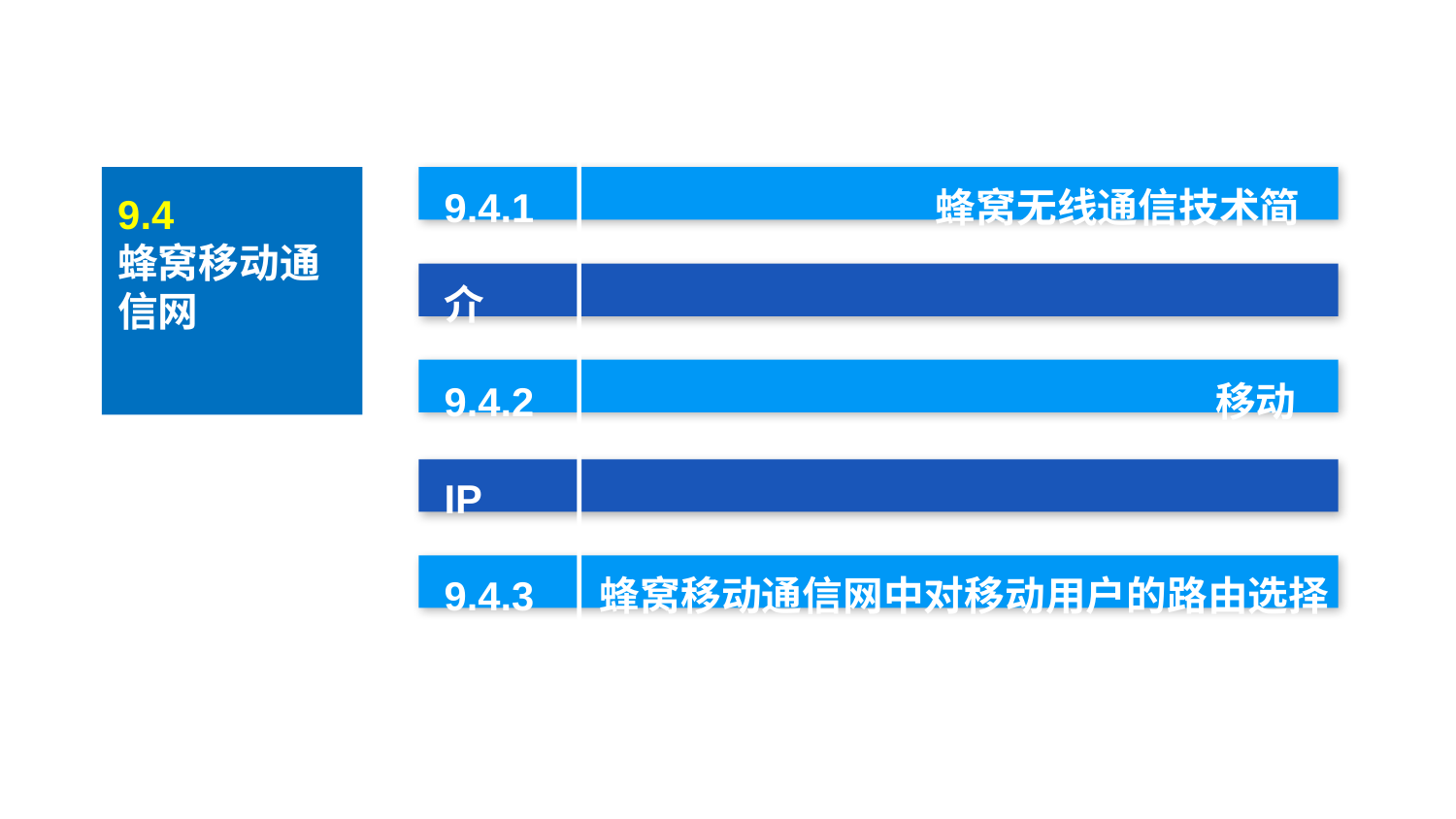

9.4.1  			    蜂窝无线通信技术简介
9.4.2  					   移动IP
9.4.3     蜂窝移动通信网中对移动用户的路由选择
9.4.4 				    GSM中的切换
9.4.5  		         无线网络对高层协议的影响

9.4
蜂窝移动通信网

85